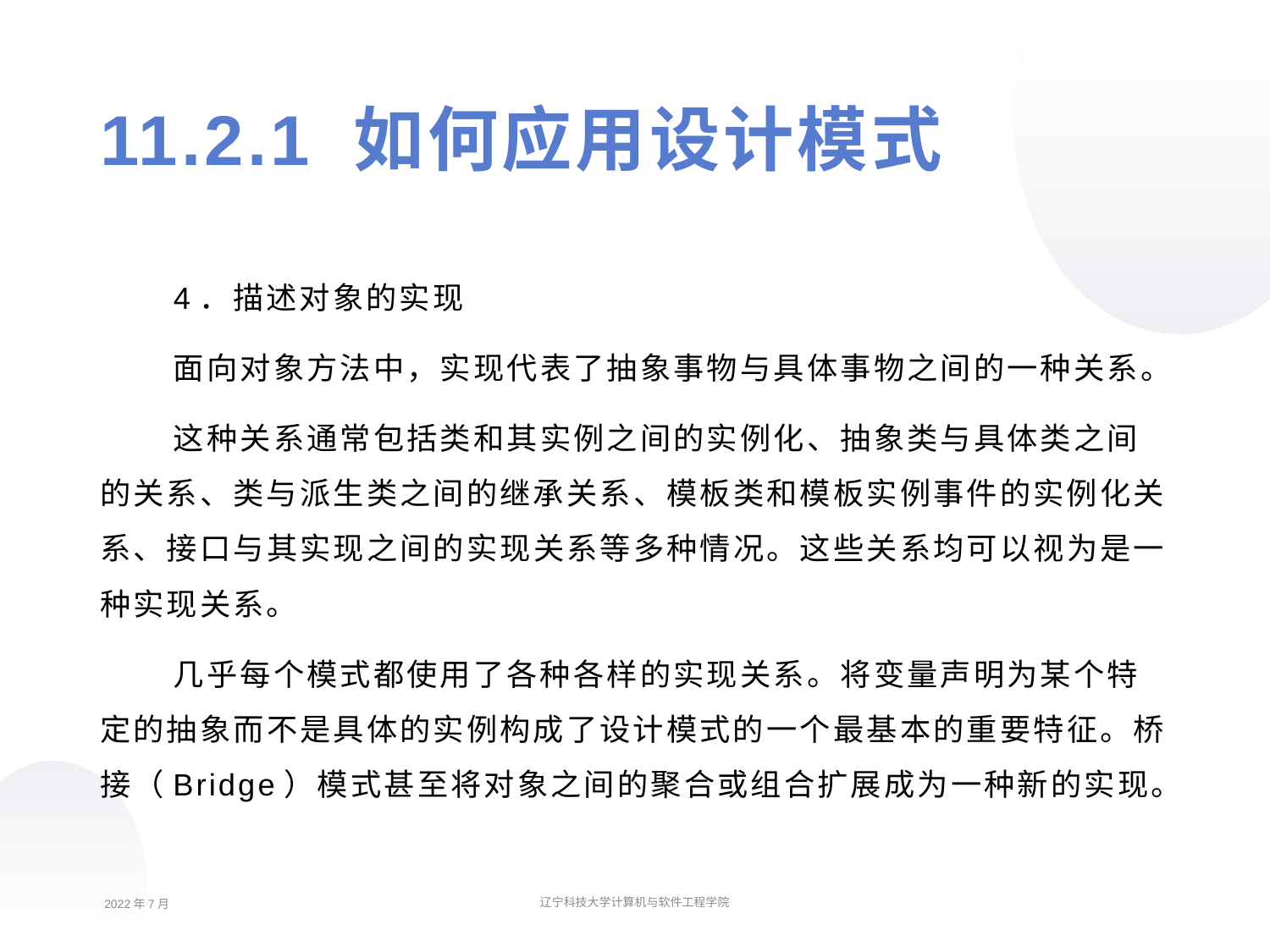

11.2.1 如何应用设计模式
4．描述对象的实现
面向对象方法中，实现代表了抽象事物与具体事物之间的一种关系。
这种关系通常包括类和其实例之间的实例化、抽象类与具体类之间的关系、类与派生类之间的继承关系、模板类和模板实例事件的实例化关系、接口与其实现之间的实现关系等多种情况。这些关系均可以视为是一种实现关系。
几乎每个模式都使用了各种各样的实现关系。将变量声明为某个特定的抽象而不是具体的实例构成了设计模式的一个最基本的重要特征。桥接（Bridge）模式甚至将对象之间的聚合或组合扩展成为一种新的实现。

2022年7月
辽宁科技大学计算机与软件工程学院
23